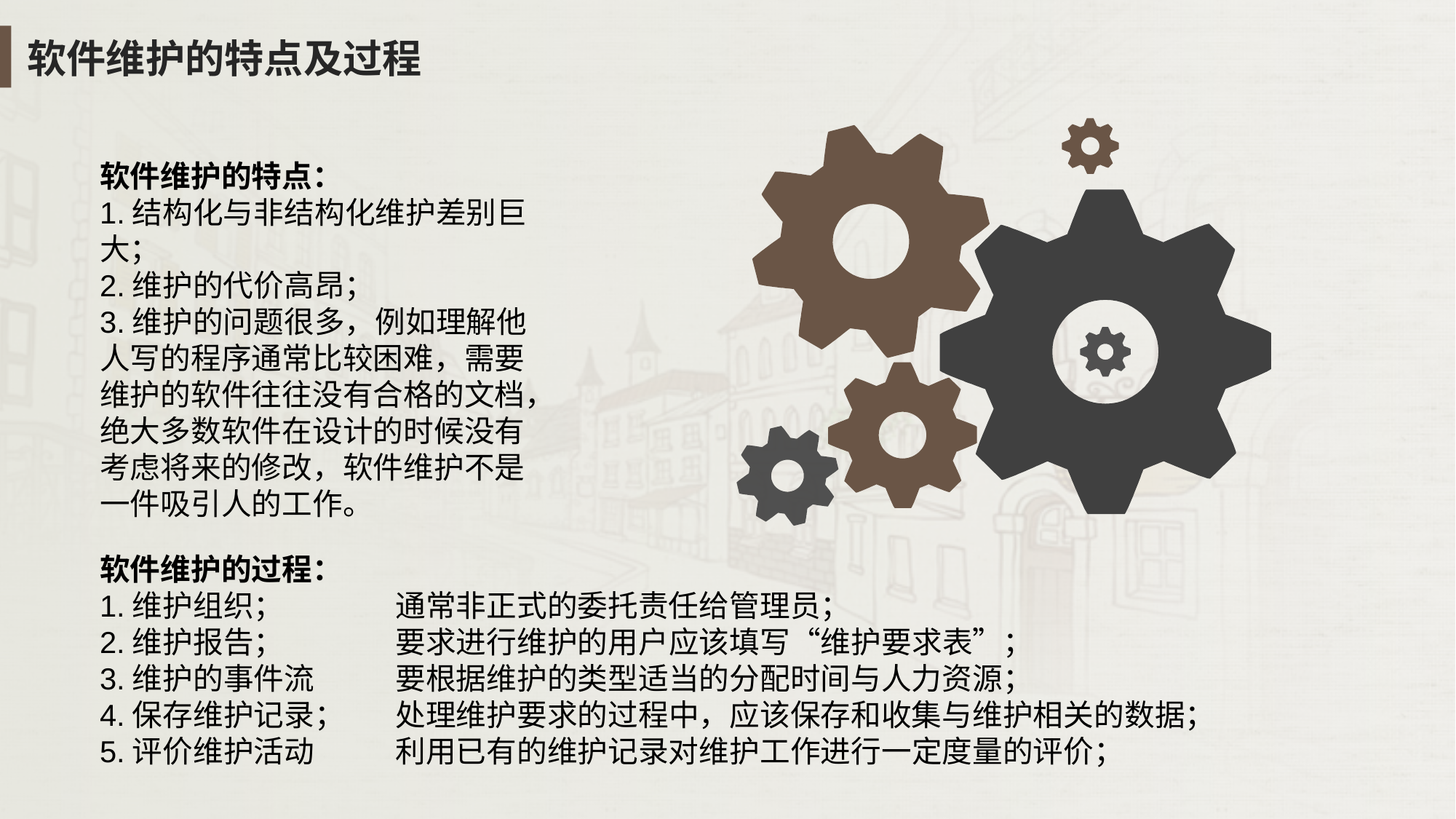

软件维护的特点及过程

软件维护的特点：
1.结构化与非结构化维护差别巨大；
2.维护的代价高昂；
3.维护的问题很多，例如理解他人写的程序通常比较困难，需要维护的软件往往没有合格的文档，绝大多数软件在设计的时候没有考虑将来的修改，软件维护不是一件吸引人的工作。

软件维护的过程：
1.维护组织；
2.维护报告；
3.维护的事件流
4.保存维护记录；
5.评价维护活动

通常非正式的委托责任给管理员；
要求进行维护的用户应该填写“维护要求表”；
要根据维护的类型适当的分配时间与人力资源；
处理维护要求的过程中，应该保存和收集与维护相关的数据；
利用已有的维护记录对维护工作进行一定度量的评价；